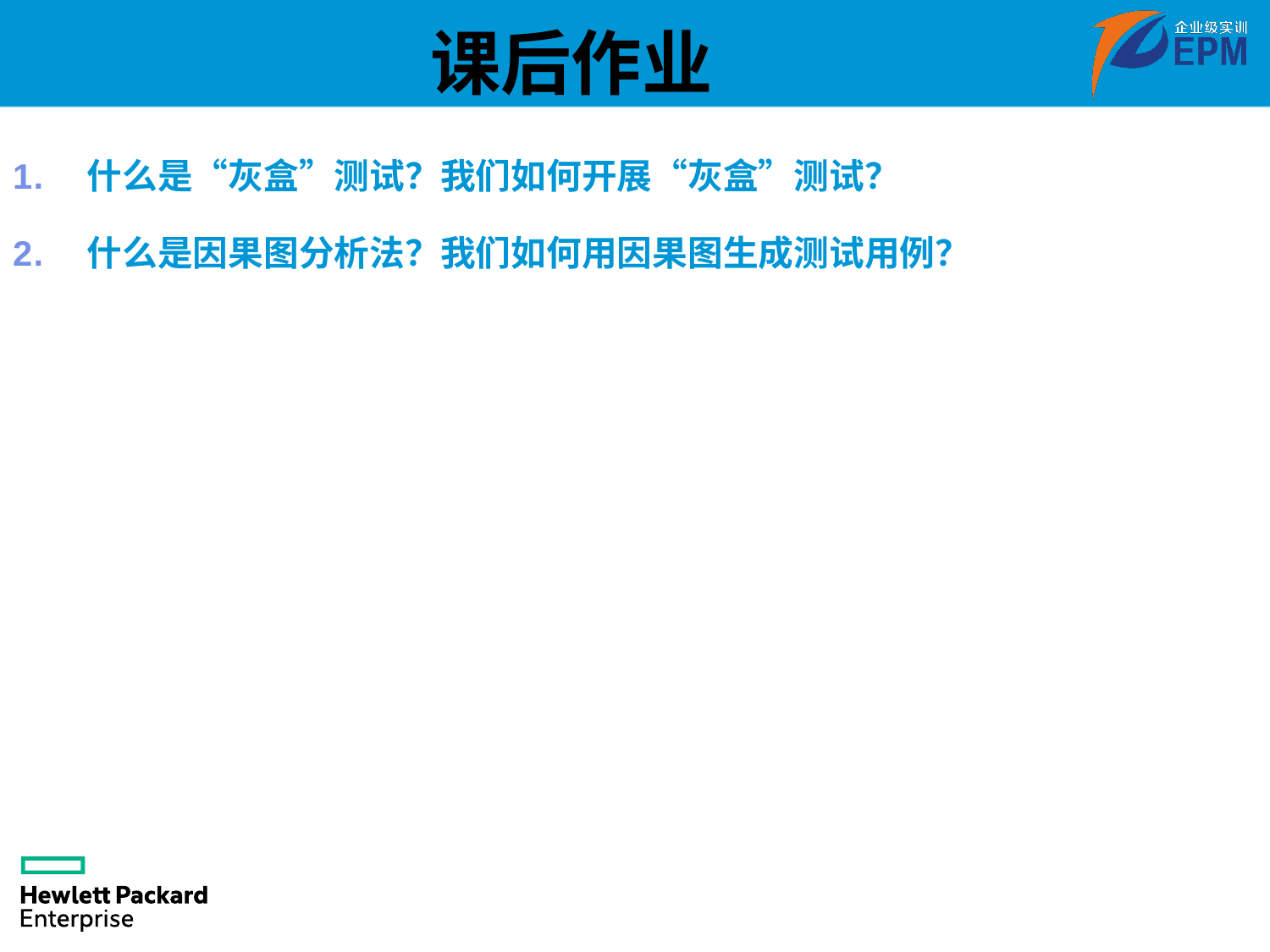

课后作业
什么是“灰盒”测试？我们如何开展“灰盒”测试？
什么是因果图分析法？我们如何用因果图生成测试用例？